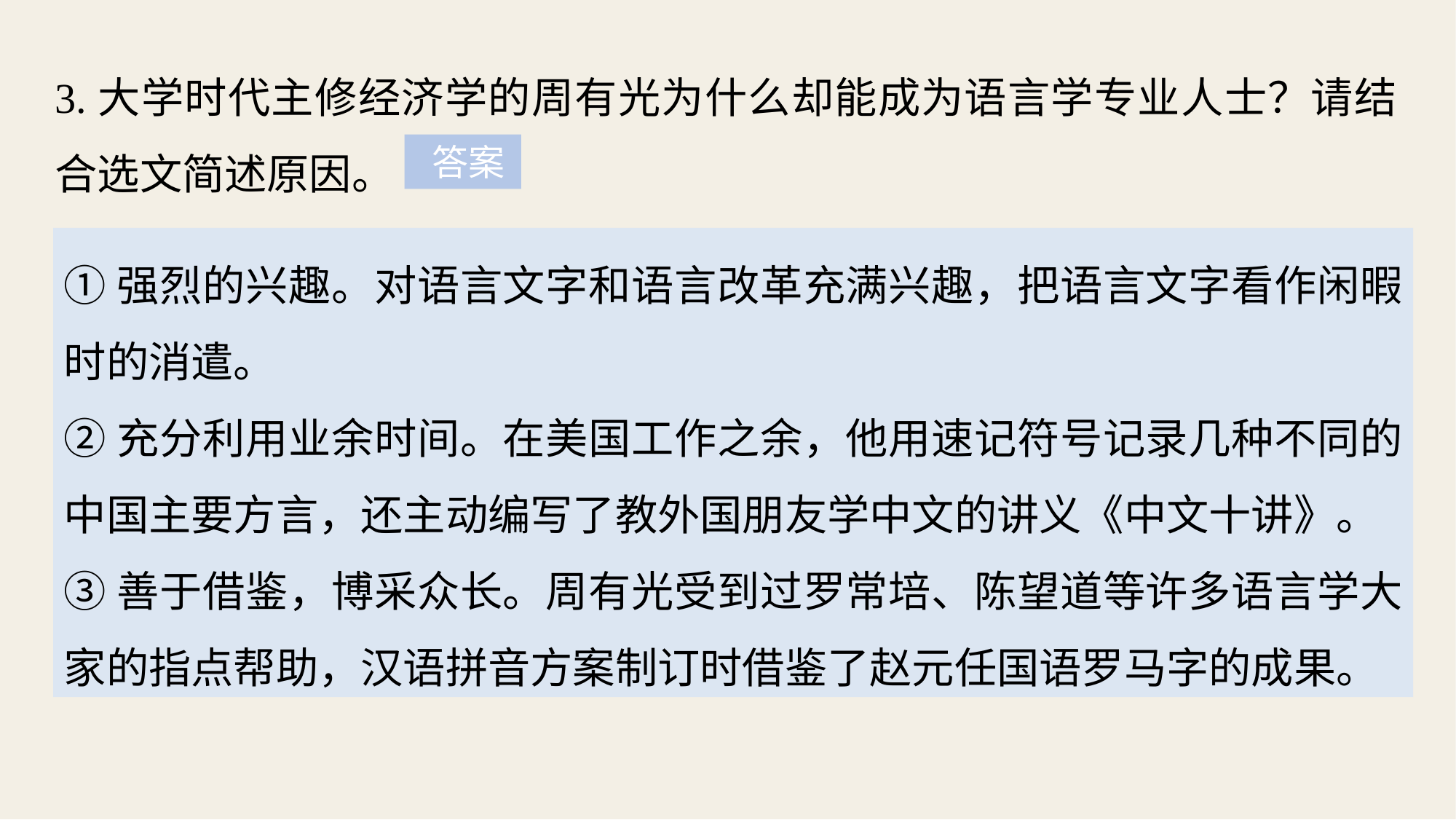

3.大学时代主修经济学的周有光为什么却能成为语言学专业人士？请结合选文简述原因。
 答案
①强烈的兴趣。对语言文字和语言改革充满兴趣，把语言文字看作闲暇时的消遣。
②充分利用业余时间。在美国工作之余，他用速记符号记录几种不同的中国主要方言，还主动编写了教外国朋友学中文的讲义《中文十讲》。
③善于借鉴，博采众长。周有光受到过罗常培、陈望道等许多语言学大家的指点帮助，汉语拼音方案制订时借鉴了赵元任国语罗马字的成果。